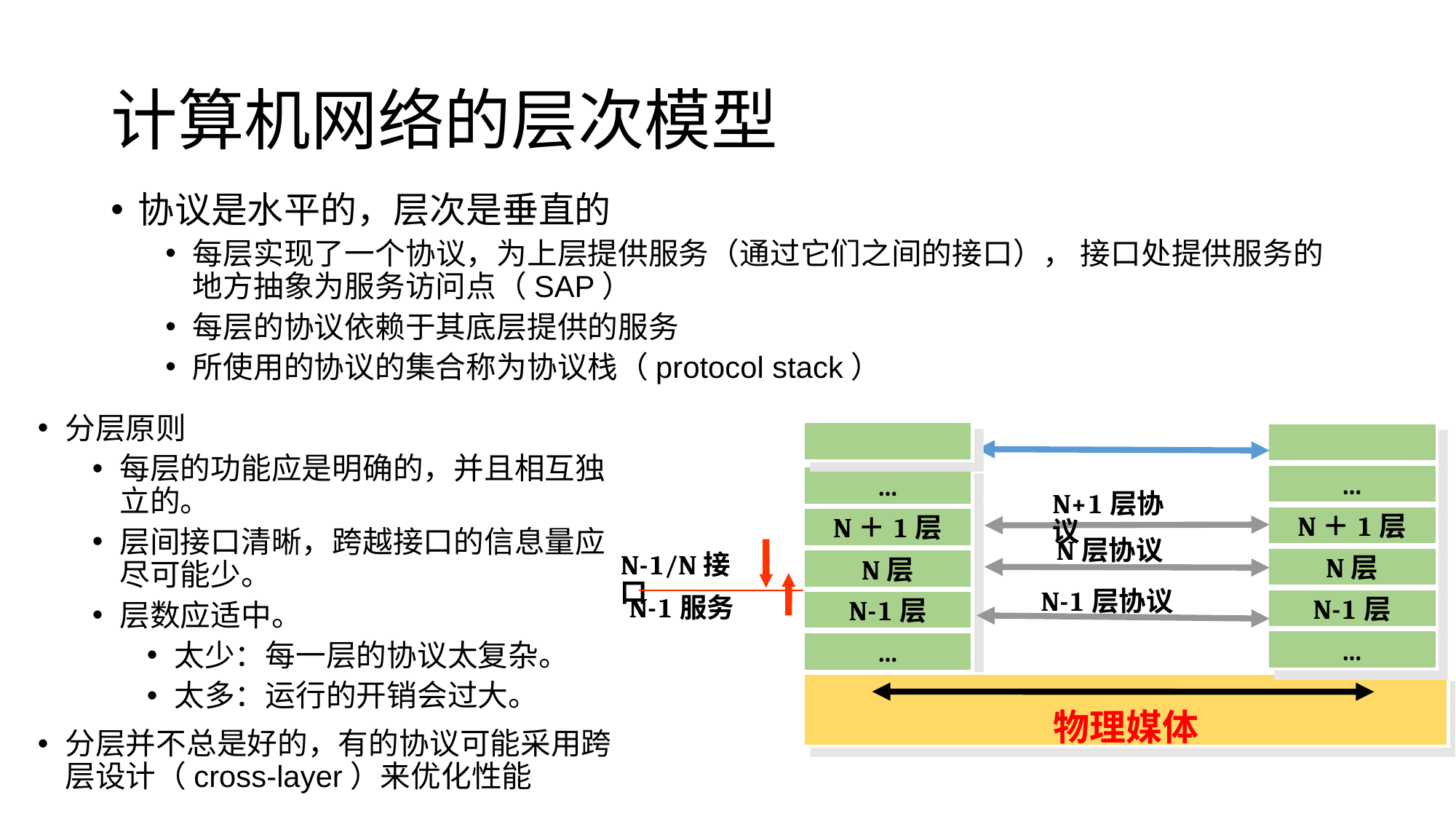

# 计算机网络的层次模型
协议是水平的，层次是垂直的
每层实现了一个协议，为上层提供服务（通过它们之间的接口）， 接口处提供服务的地方抽象为服务访问点（SAP）
每层的协议依赖于其底层提供的服务
所使用的协议的集合称为协议栈（protocol stack）
分层原则
每层的功能应是明确的，并且相互独立的。
层间接口清晰，跨越接口的信息量应尽可能少。
层数应适中。
太少：每一层的协议太复杂。
太多：运行的开销会过大。
分层并不总是好的，有的协议可能采用跨层设计（cross-layer）来优化性能

…
…
N+1层协议
N＋1层
N＋1层

N层协议

N层
N层
N-1/N接口

N-1层协议
N-1层

N-1层
N-1服务

…
…

物理媒体